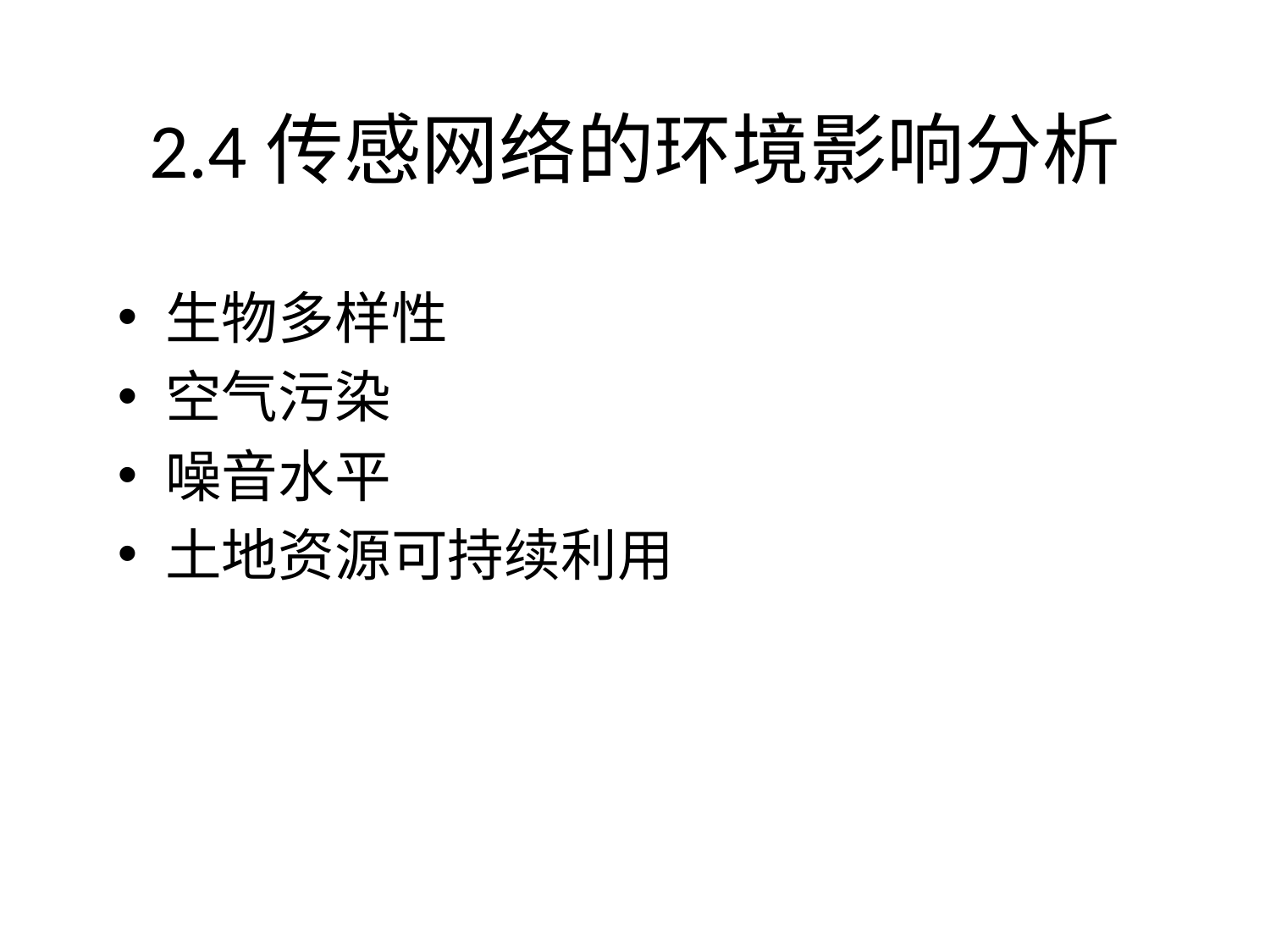

# 2.4传感网络的环境影响分析
生物多样性
空气污染
噪音水平
土地资源可持续利用